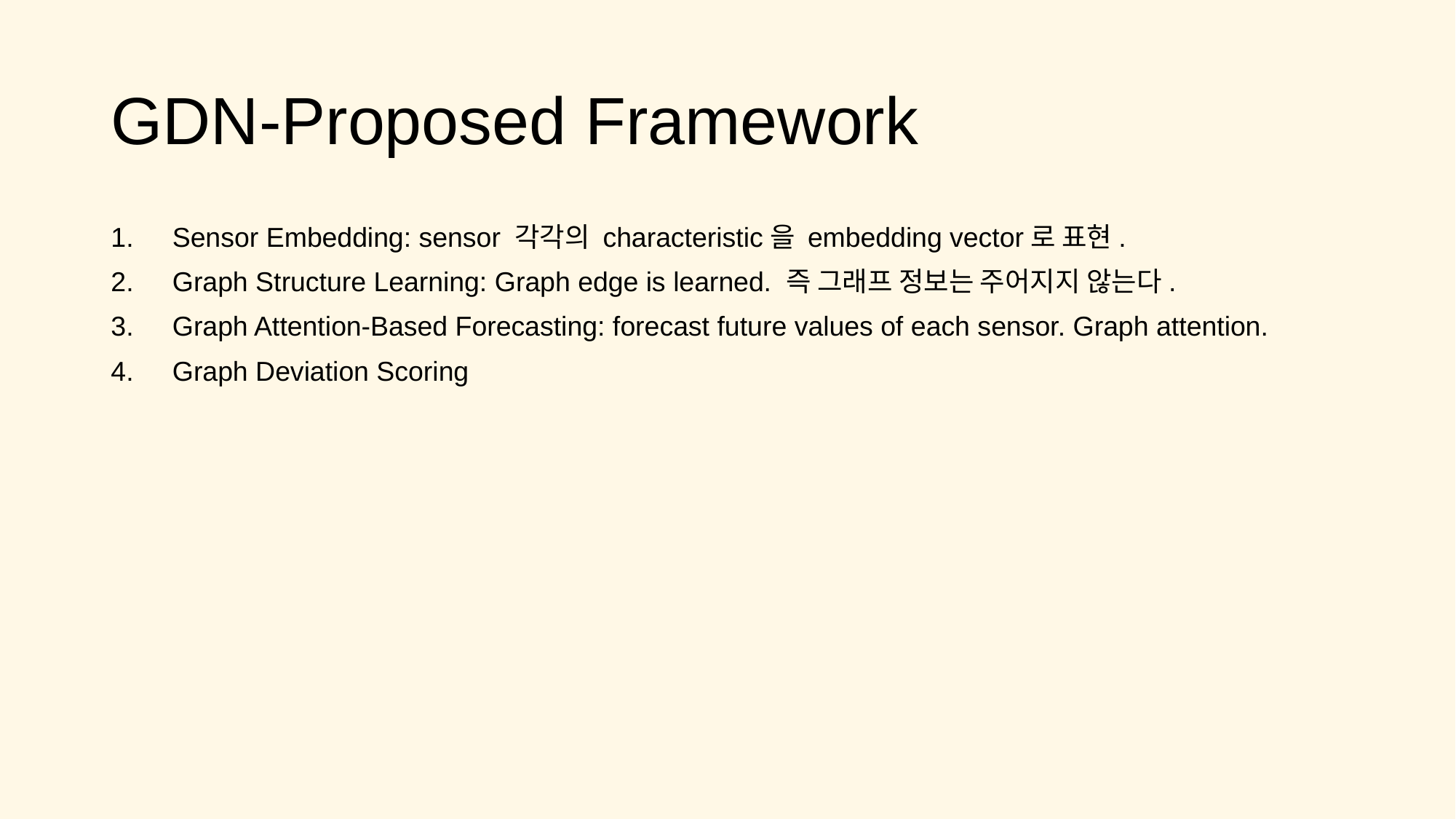

# GDN-Proposed Framework
Sensor Embedding: sensor 각각의 characteristic을 embedding vector로 표현.
Graph Structure Learning: Graph edge is learned. 즉 그래프 정보는 주어지지 않는다.
Graph Attention-Based Forecasting: forecast future values of each sensor. Graph attention.
Graph Deviation Scoring